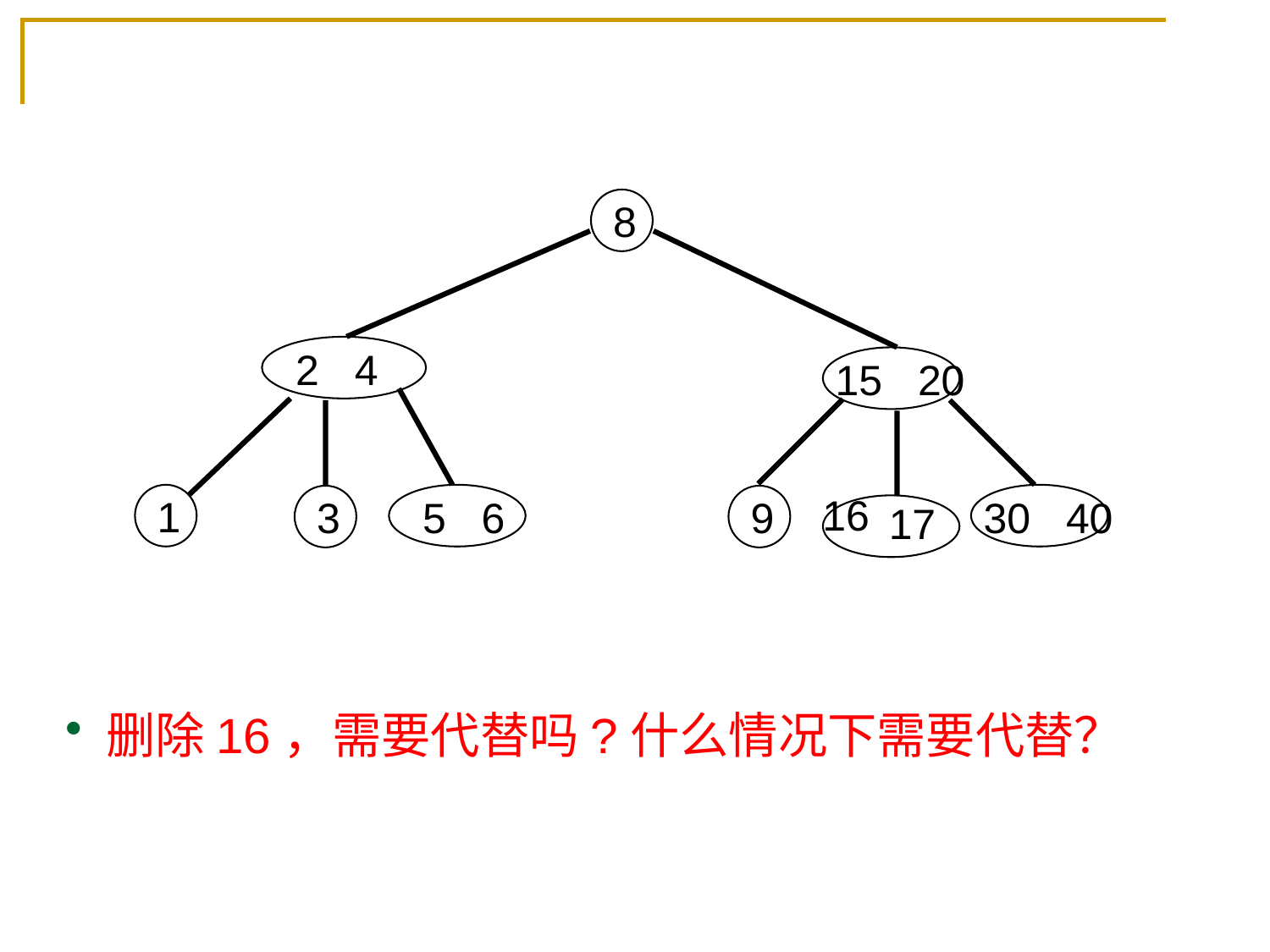

8

2   4

15   20

1

3

5   6
9

30   40

17

16
 删除16，需要代替吗?什么情况下需要代替？